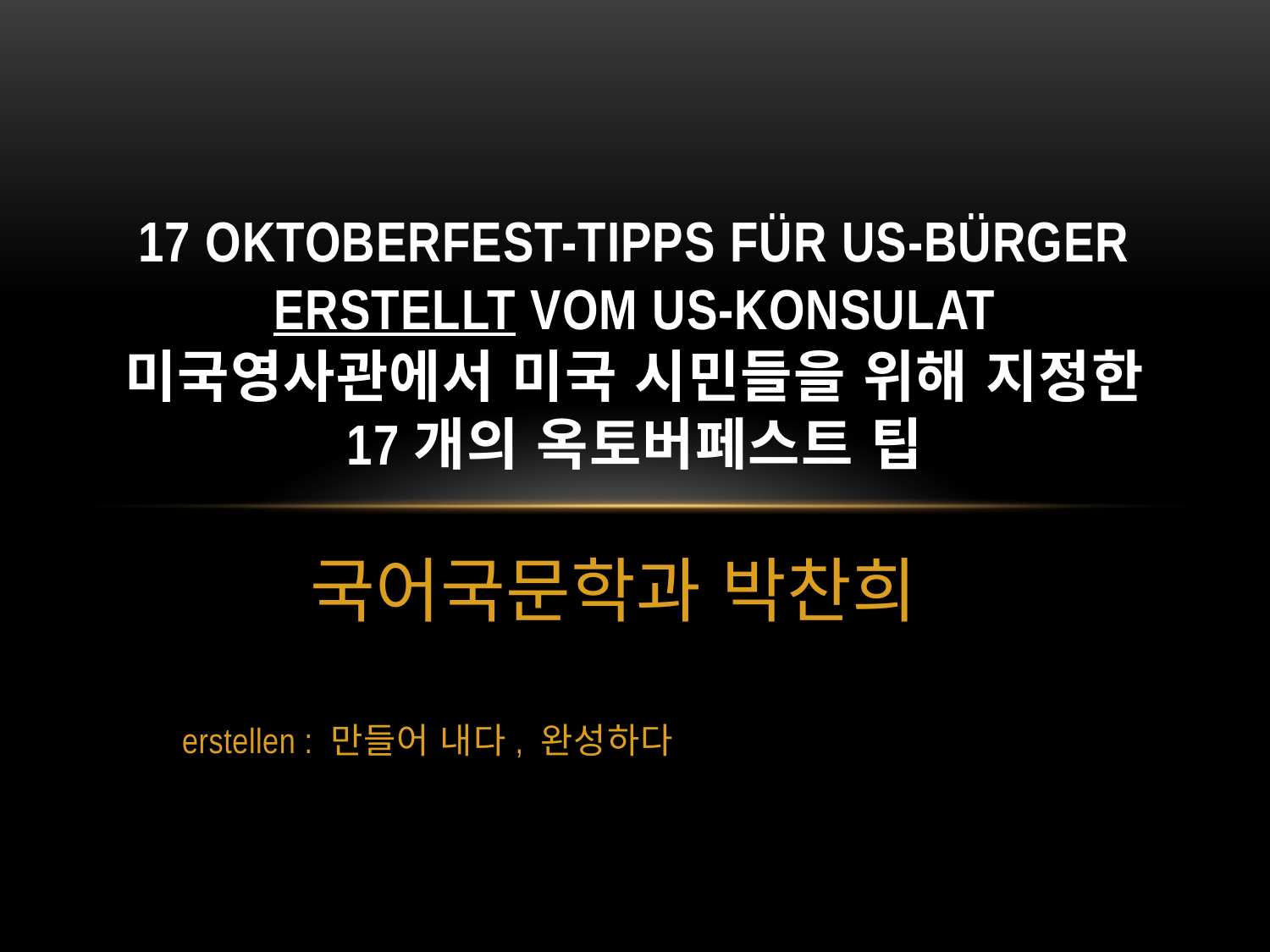

# 17 Oktoberfest-Tipps für US-Bürger erstellt vom US-Konsulat 미국영사관에서 미국 시민들을 위해 지정한 17개의 옥토버페스트 팁
국어국문학과 박찬희

erstellen : 만들어 내다, 완성하다